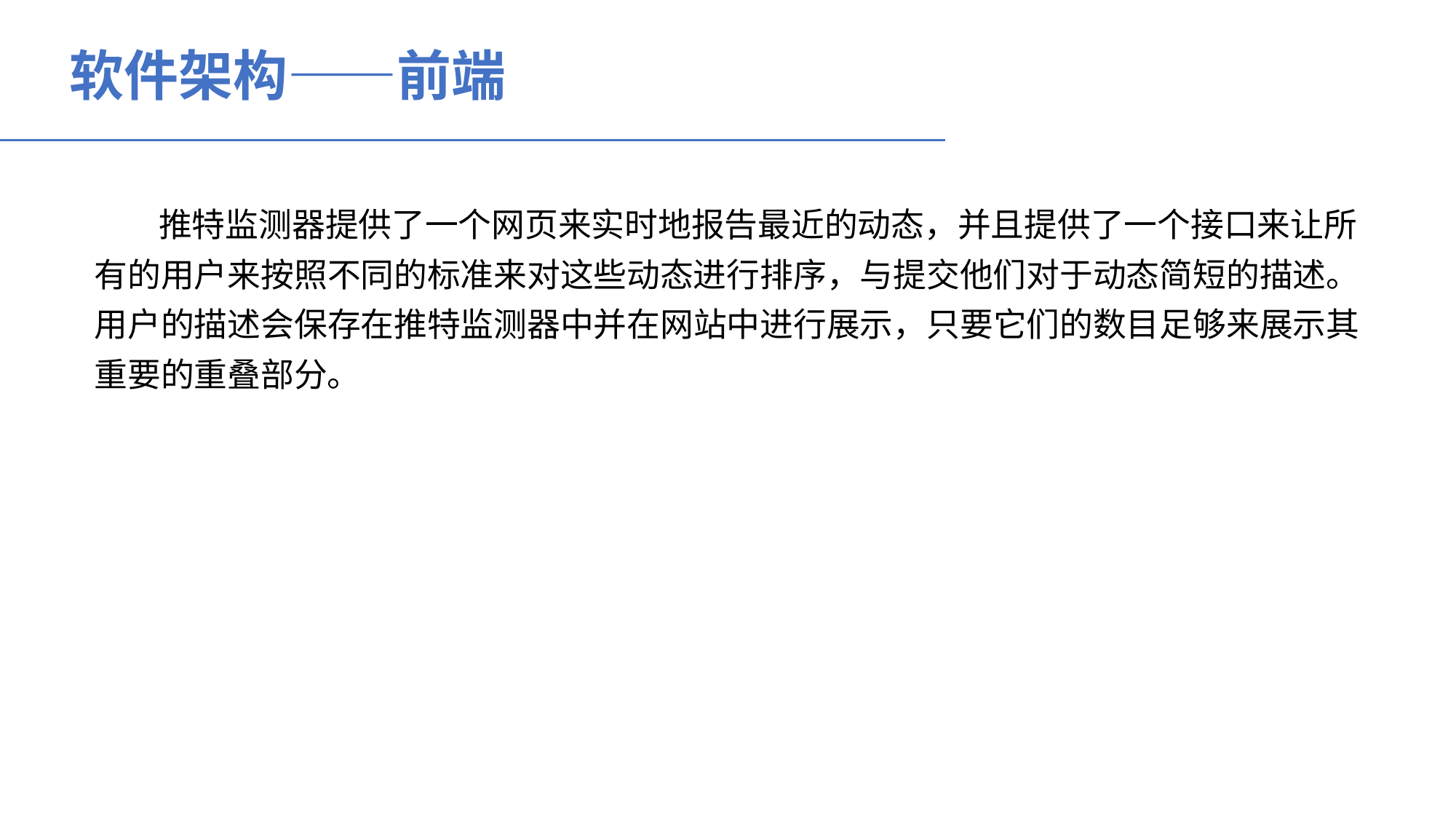

软件架构——前端
推特监测器提供了一个网页来实时地报告最近的动态，并且提供了一个接口来让所有的用户来按照不同的标准来对这些动态进行排序，与提交他们对于动态简短的描述。用户的描述会保存在推特监测器中并在网站中进行展示，只要它们的数目足够来展示其重要的重叠部分。